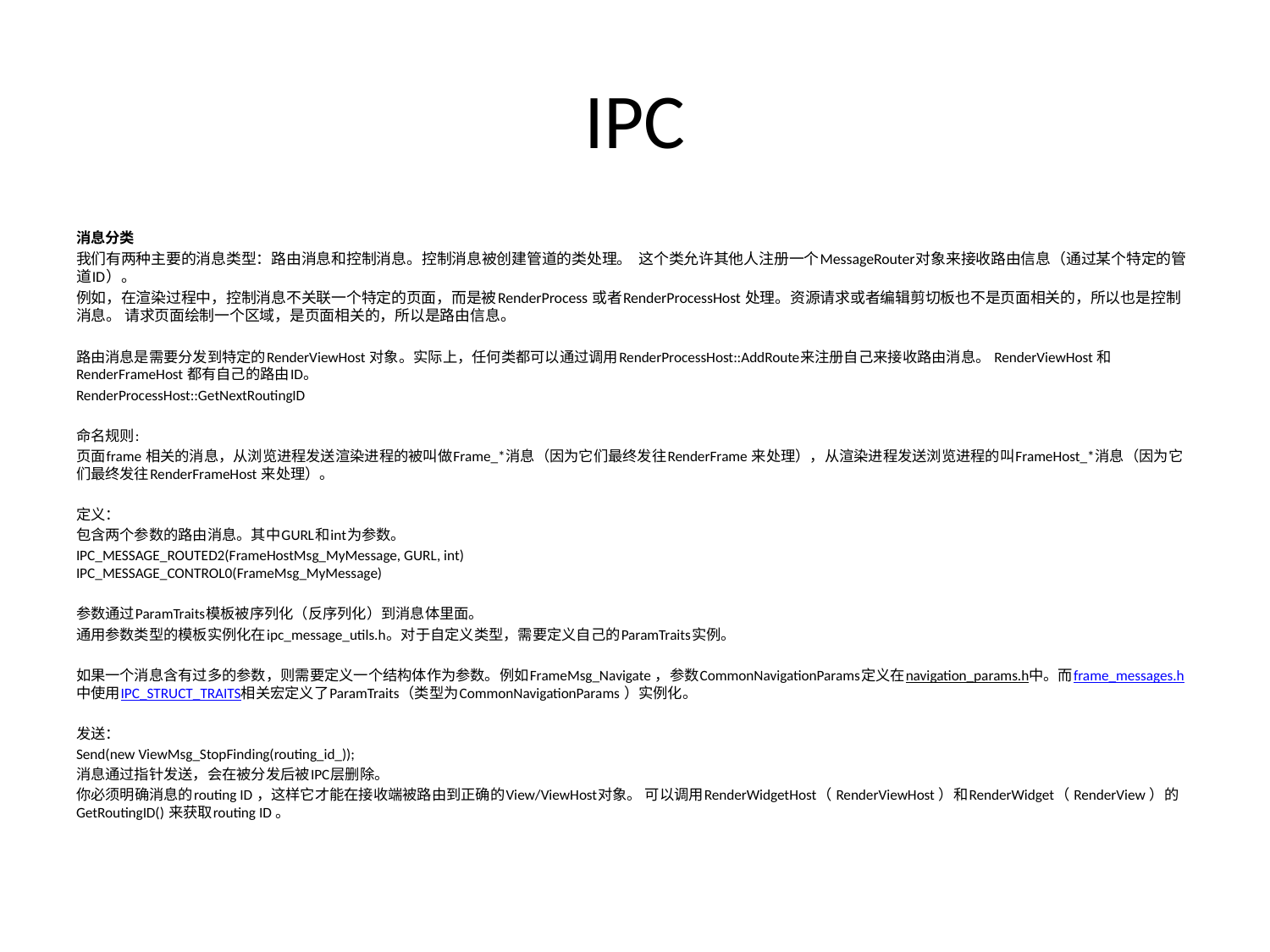

# IPC
消息分类
我们有两种主要的消息类型：路由消息和控制消息。控制消息被创建管道的类处理。  这个类允许其他人注册一个MessageRouter对象来接收路由信息（通过某个特定的管道ID）。
例如，在渲染过程中，控制消息不关联一个特定的页面，而是被RenderProcess 或者RenderProcessHost 处理。资源请求或者编辑剪切板也不是页面相关的，所以也是控制消息。 请求页面绘制一个区域，是页面相关的，所以是路由信息。

路由消息是需要分发到特定的RenderViewHost 对象。实际上，任何类都可以通过调用RenderProcessHost::AddRoute来注册自己来接收路由消息。 RenderViewHost 和RenderFrameHost 都有自己的路由ID。
RenderProcessHost::GetNextRoutingID

命名规则:
页面frame 相关的消息，从浏览进程发送渲染进程的被叫做Frame_*消息（因为它们最终发往RenderFrame 来处理），从渲染进程发送浏览进程的叫FrameHost_*消息（因为它们最终发往RenderFrameHost 来处理）。

定义：
包含两个参数的路由消息。其中GURL和int为参数。
IPC_MESSAGE_ROUTED2(FrameHostMsg_MyMessage, GURL, int)
IPC_MESSAGE_CONTROL0(FrameMsg_MyMessage)

参数通过ParamTraits模板被序列化（反序列化）到消息体里面。
通用参数类型的模板实例化在ipc_message_utils.h。对于自定义类型，需要定义自己的ParamTraits实例。

如果一个消息含有过多的参数，则需要定义一个结构体作为参数。例如FrameMsg_Navigate ，参数CommonNavigationParams定义在navigation_params.h中。而frame_messages.h中使用IPC_STRUCT_TRAITS相关宏定义了ParamTraits（类型为CommonNavigationParams ）实例化。

发送：
Send(new ViewMsg_StopFinding(routing_id_));
消息通过指针发送，会在被分发后被IPC层删除。
你必须明确消息的routing ID ，这样它才能在接收端被路由到正确的View/ViewHost对象。 可以调用RenderWidgetHost（ RenderViewHost ）和RenderWidget（ RenderView ）的GetRoutingID() 来获取routing ID 。